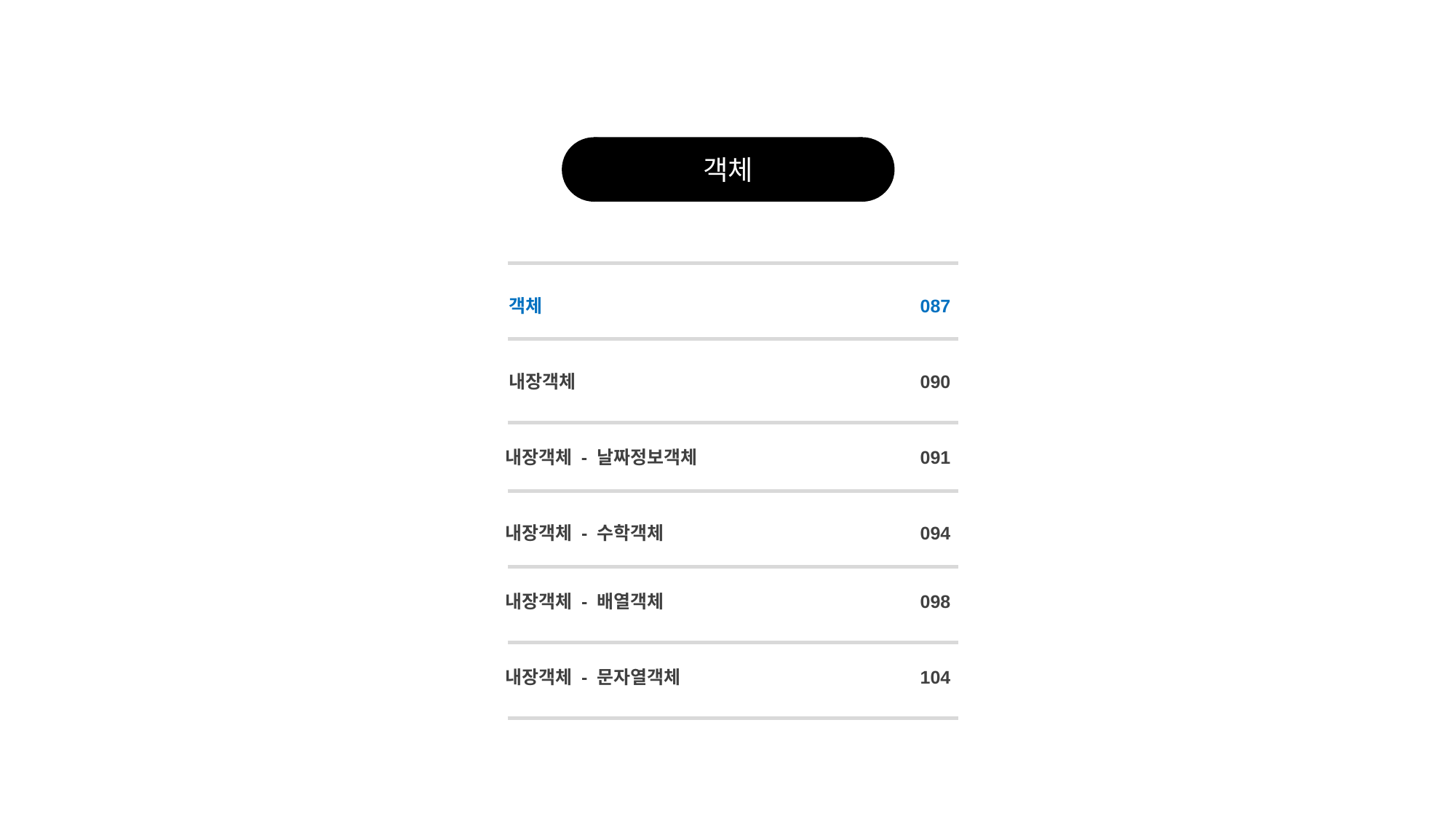

객체

객체
087
내장객체
090
내장객체 - 날짜정보객체
091
내장객체 - 수학객체
094
내장객체 - 배열객체
098
내장객체 - 문자열객체
104